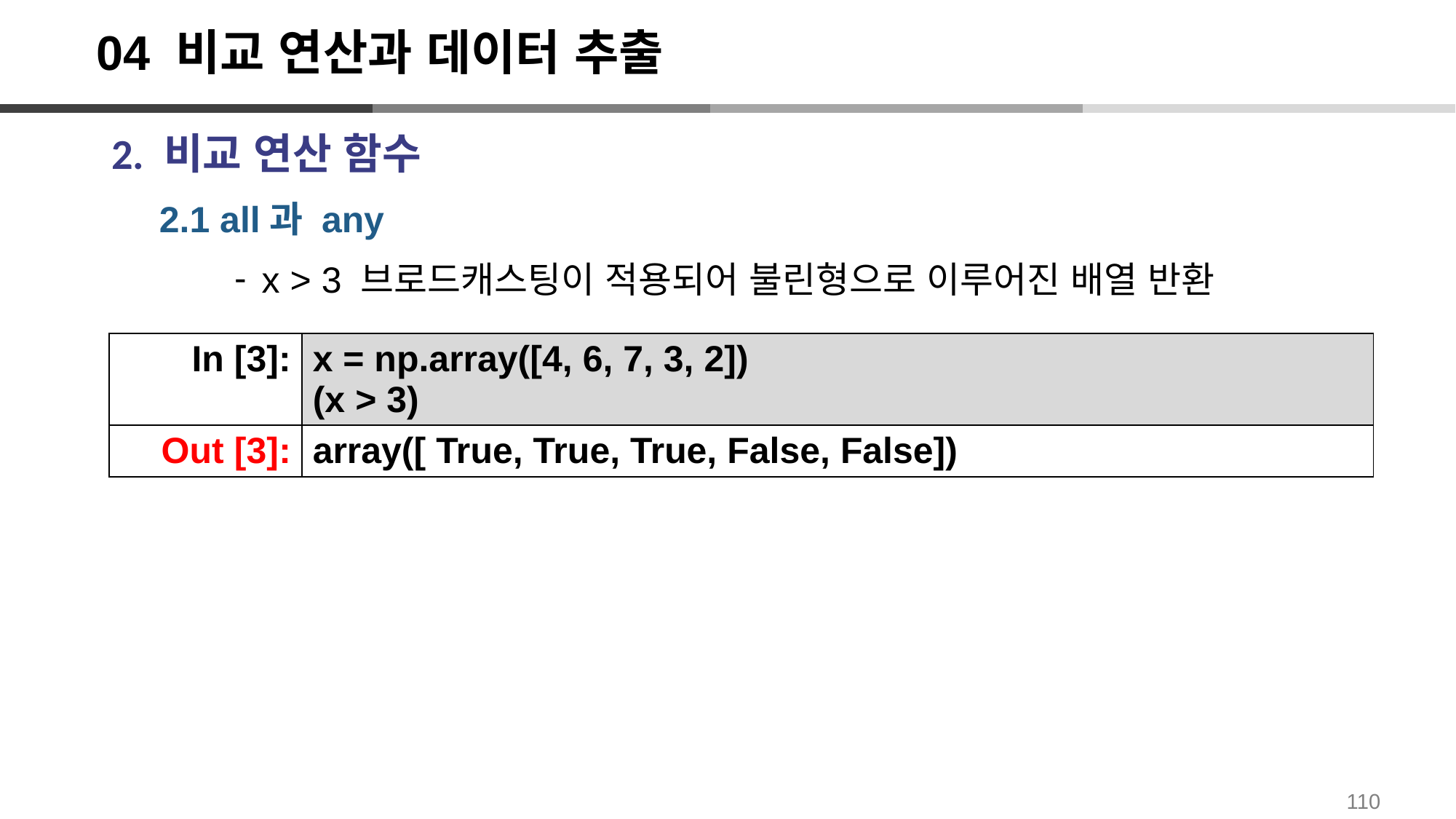

# 04 비교 연산과 데이터 추출
2. 비교 연산 함수
2.1 all과 any
x > 3 브로드캐스팅이 적용되어 불린형으로 이루어진 배열 반환

| In [3]: | x = np.array([4, 6, 7, 3, 2]) (x > 3) |
| --- | --- |
| Out [3]: | array([ True, True, True, False, False]) |